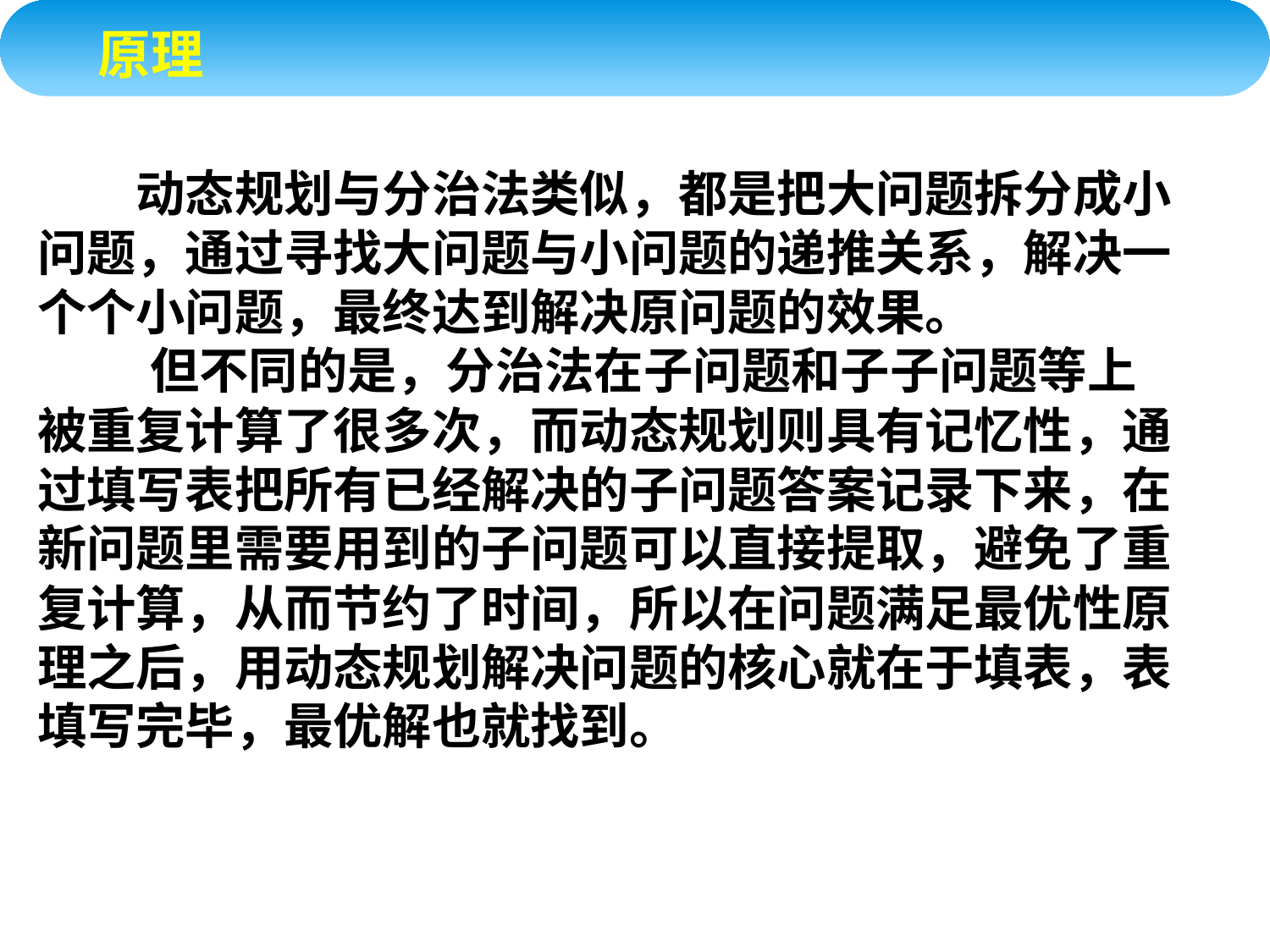

原理
　　动态规划与分治法类似，都是把大问题拆分成小问题，通过寻找大问题与小问题的递推关系，解决一个个小问题，最终达到解决原问题的效果。
         但不同的是，分治法在子问题和子子问题等上被重复计算了很多次，而动态规划则具有记忆性，通过填写表把所有已经解决的子问题答案记录下来，在新问题里需要用到的子问题可以直接提取，避免了重复计算，从而节约了时间，所以在问题满足最优性原理之后，用动态规划解决问题的核心就在于填表，表填写完毕，最优解也就找到。